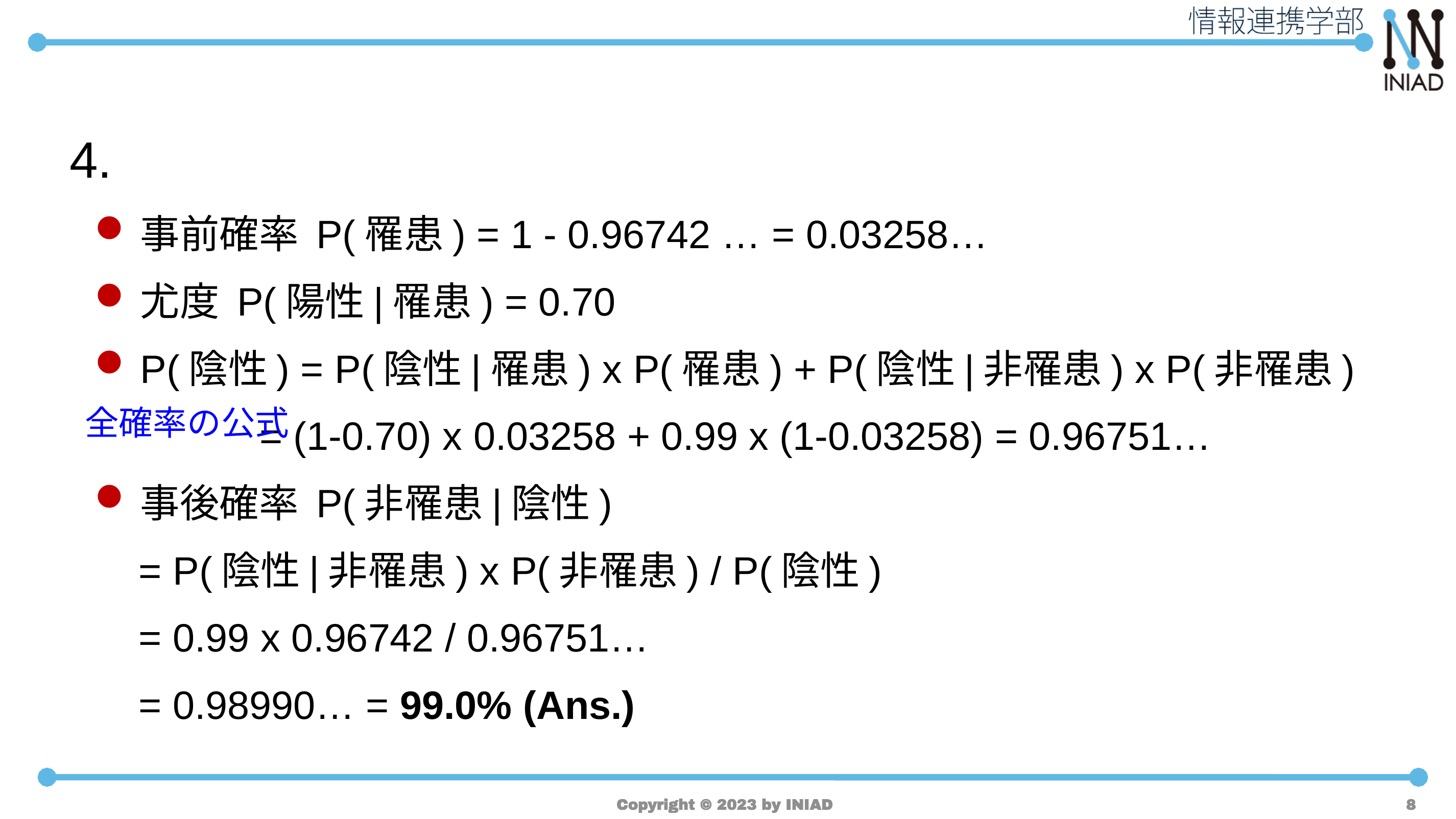

4.
事前確率 P(罹患) = 1 - 0.96742 … = 0.03258…
尤度 P(陽性|罹患) = 0.70
P(陰性) = P(陰性|罹患) x P(罹患) + P(陰性|非罹患) x P(非罹患)
               = (1-0.70) x 0.03258 + 0.99 x (1-0.03258) = 0.96751…
事後確率 P(非罹患|陰性)
    = P(陰性|非罹患) x P(非罹患) / P(陰性)
    = 0.99 x 0.96742 / 0.96751…
    = 0.98990… = 99.0% (Ans.)
全確率の公式
Copyright © 2023 by INIAD
8